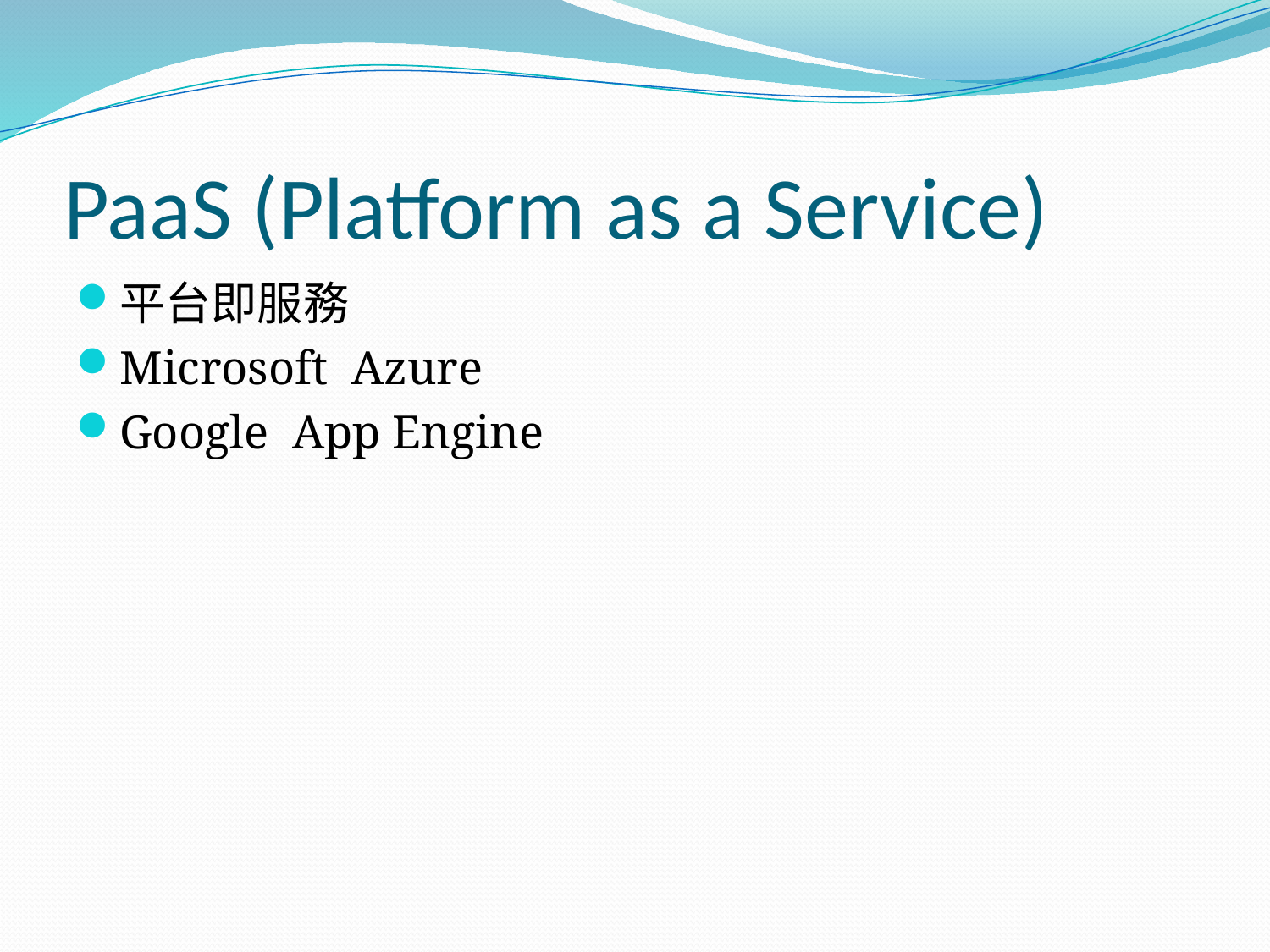

# PaaS (Platform as a Service)
平台即服務
Microsoft  Azure
Google  App Engine